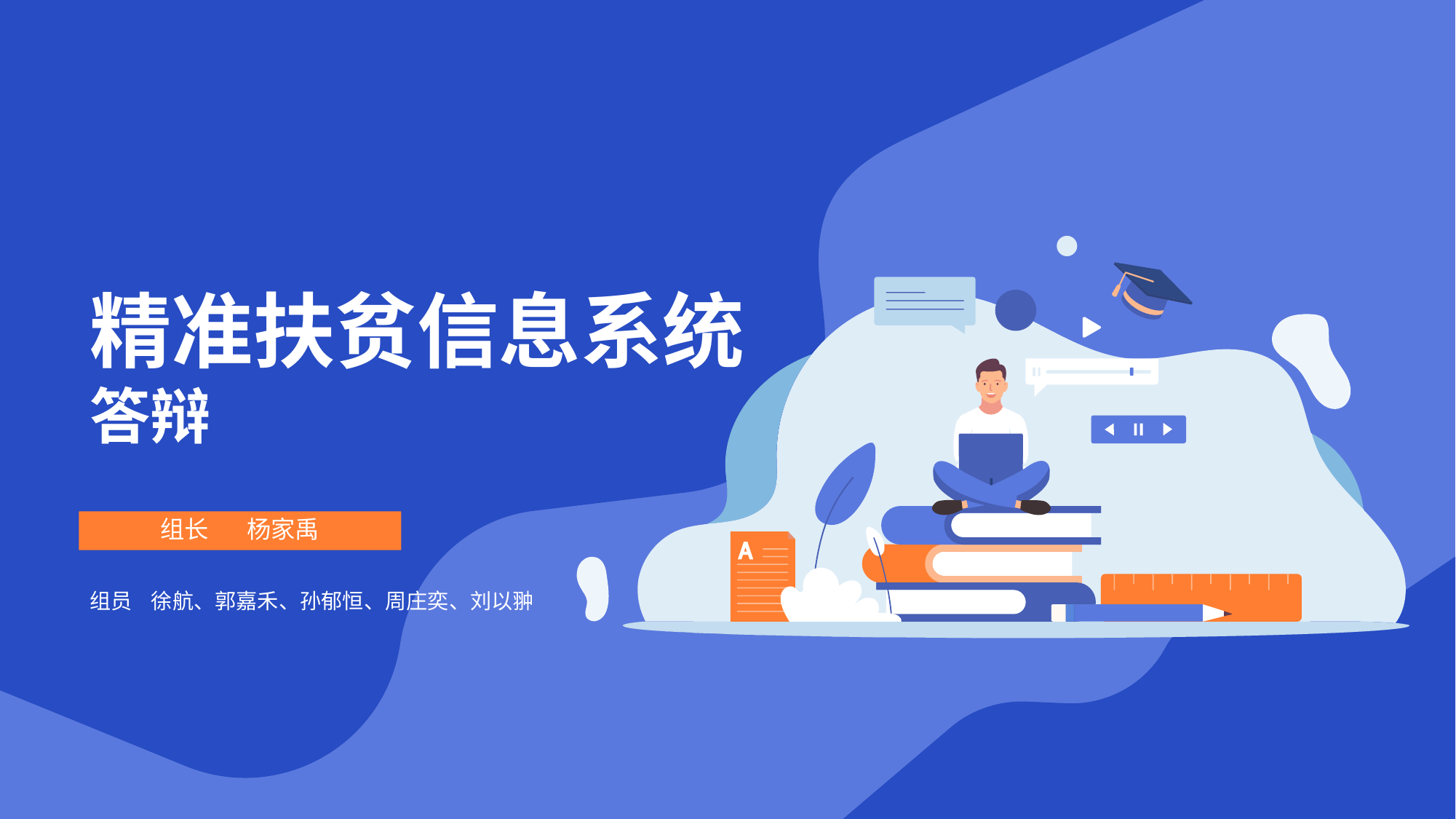

# 精准扶贫信息系统 答辩
组长       杨家禹
组员    徐航、郭嘉禾、孙郁恒、周庄奕、刘以翀